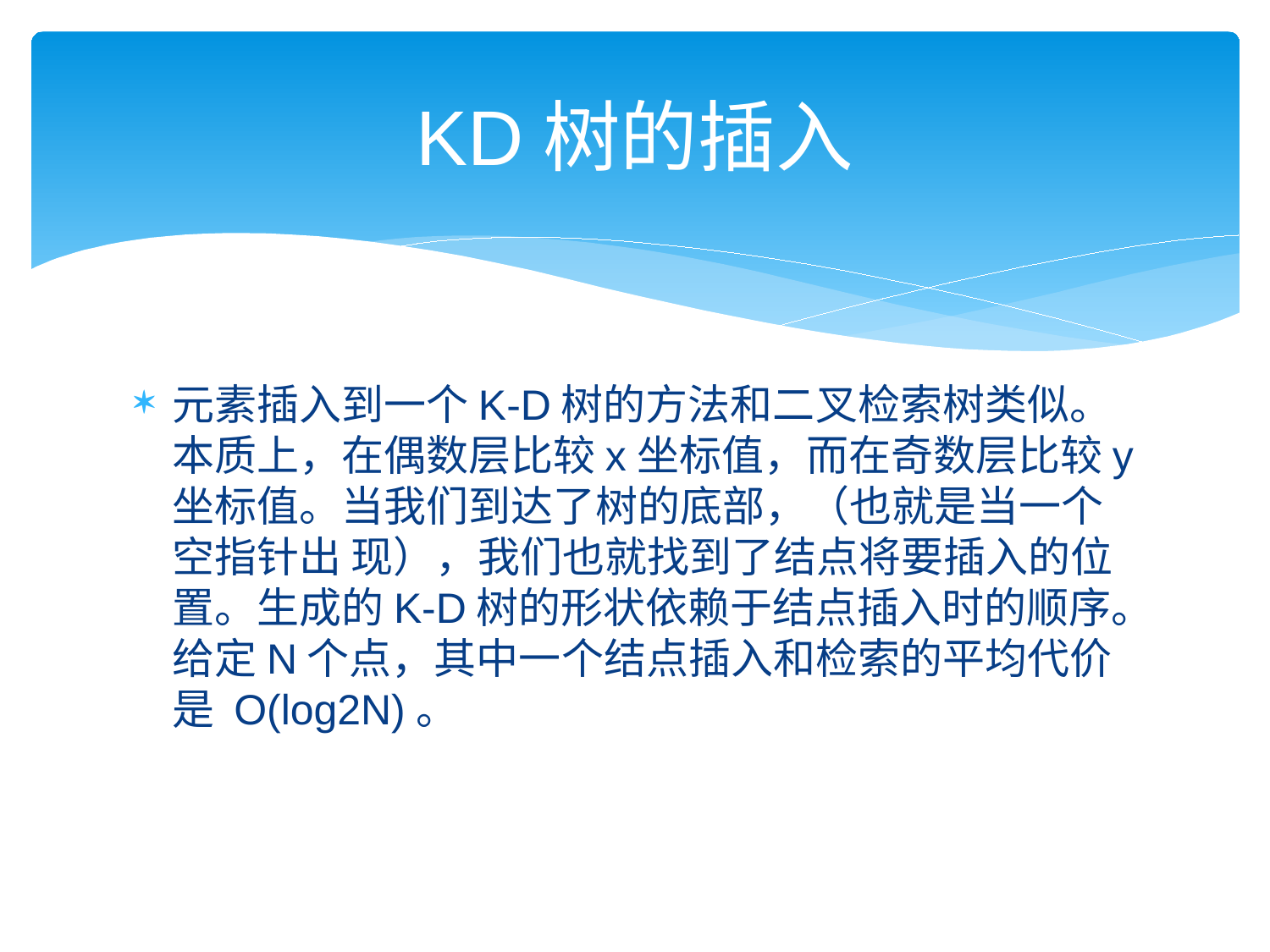

# KD树的插入
元素插入到一个K-D树的方法和二叉检索树类似。本质上，在偶数层比较x坐标值，而在奇数层比较y坐标值。当我们到达了树的底部，（也就是当一个空指针出 现），我们也就找到了结点将要插入的位置。生成的K-D树的形状依赖于结点插入时的顺序。给定N个点，其中一个结点插入和检索的平均代价是 O(log2N)。